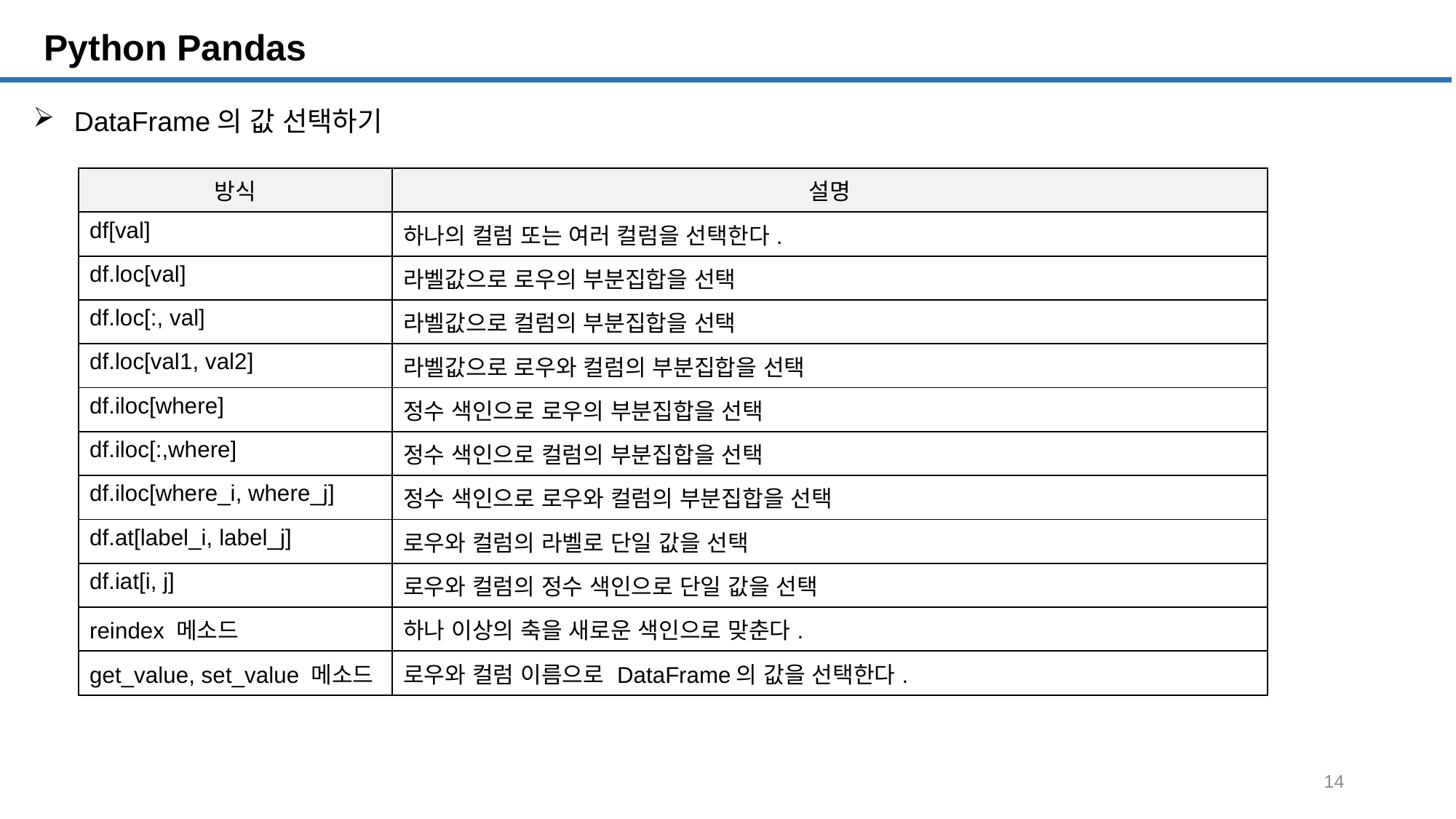

SQL 튜닝 개요
# Python Pandas

DataFrame의 값 선택하기
| 방식 | 설명 |
| --- | --- |
| df[val] | 하나의 컬럼 또는 여러 컬럼을 선택한다. |
| df.loc[val] | 라벨값으로 로우의 부분집합을 선택 |
| df.loc[:, val] | 라벨값으로 컬럼의 부분집합을 선택 |
| df.loc[val1, val2] | 라벨값으로 로우와 컬럼의 부분집합을 선택 |
| df.iloc[where] | 정수 색인으로 로우의 부분집합을 선택 |
| df.iloc[:,where] | 정수 색인으로 컬럼의 부분집합을 선택 |
| df.iloc[where\_i, where\_j] | 정수 색인으로 로우와 컬럼의 부분집합을 선택 |
| df.at[label\_i, label\_j] | 로우와 컬럼의 라벨로 단일 값을 선택 |
| df.iat[i, j] | 로우와 컬럼의 정수 색인으로 단일 값을 선택 |
| reindex 메소드 | 하나 이상의 축을 새로운 색인으로 맞춘다. |
| get\_value, set\_value 메소드 | 로우와 컬럼 이름으로 DataFrame의 값을 선택한다. |
14